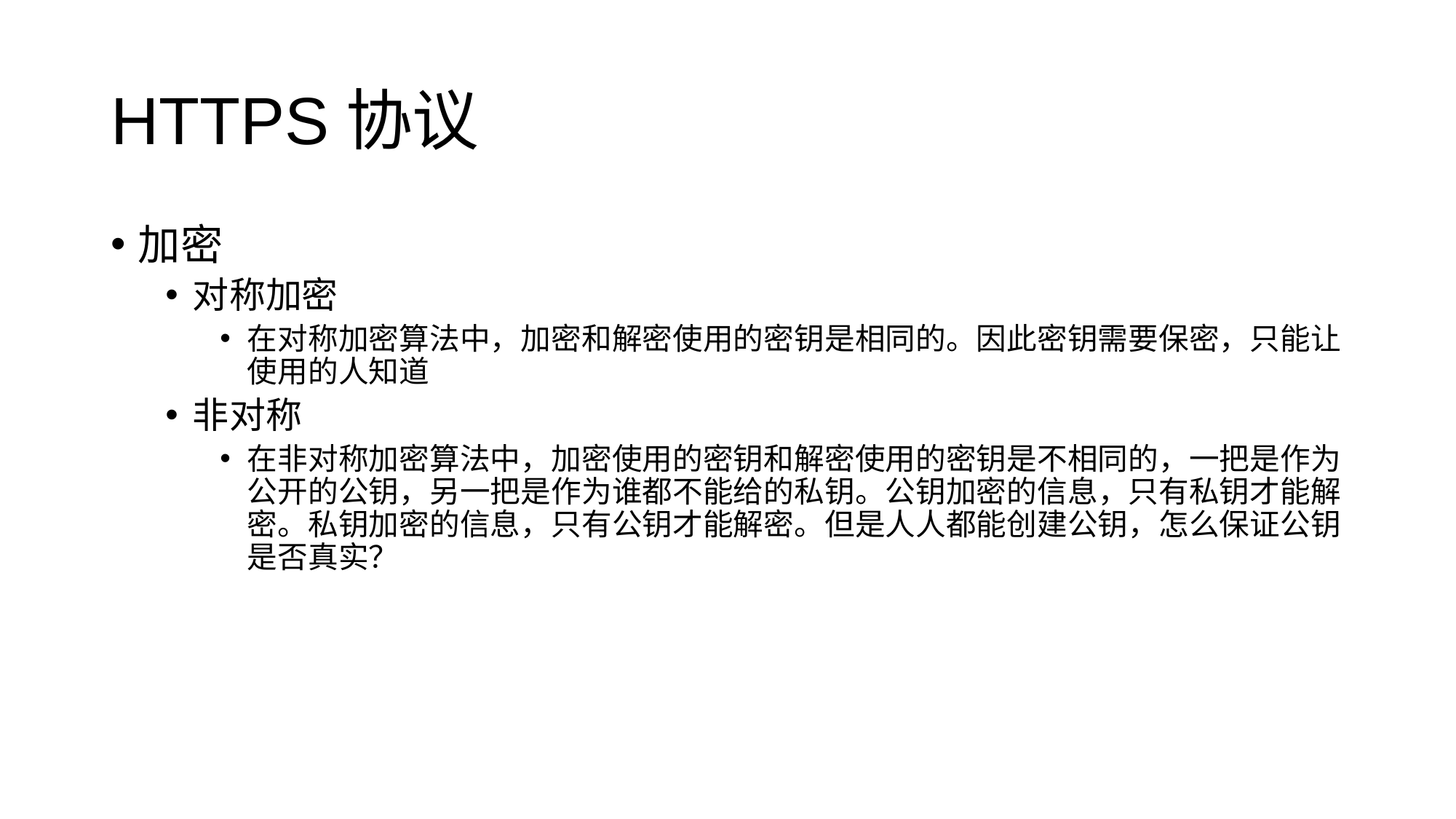

# HTTPS协议
加密
对称加密
在对称加密算法中，加密和解密使用的密钥是相同的。因此密钥需要保密，只能让使用的人知道
非对称
在非对称加密算法中，加密使用的密钥和解密使用的密钥是不相同的，一把是作为公开的公钥，另一把是作为谁都不能给的私钥。公钥加密的信息，只有私钥才能解密。私钥加密的信息，只有公钥才能解密。但是人人都能创建公钥，怎么保证公钥是否真实？